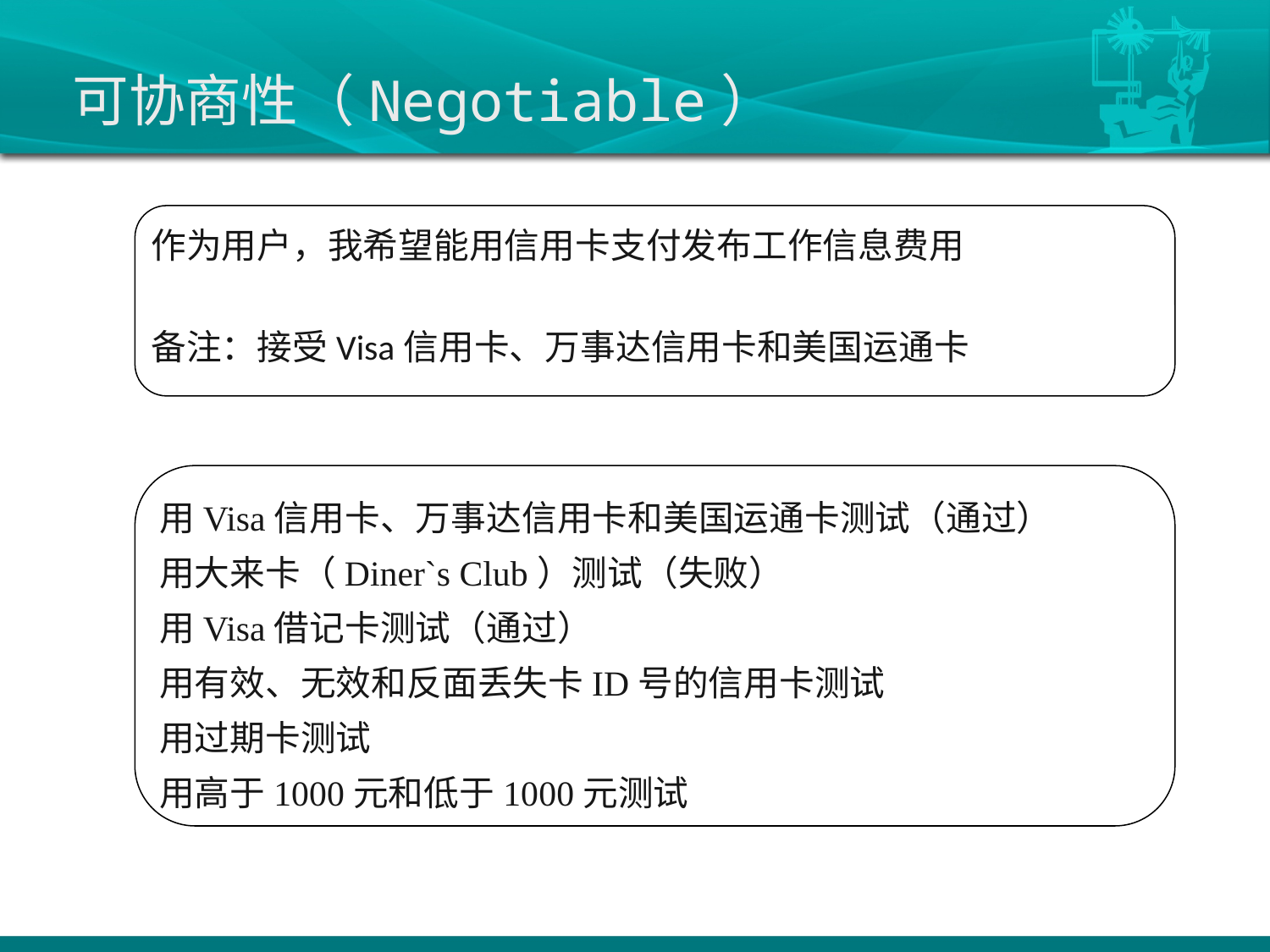

# 可协商性（Negotiable）
作为用户，我希望能用信用卡支付发布工作信息费用

备注：接受Visa信用卡、万事达信用卡和美国运通卡
用Visa信用卡、万事达信用卡和美国运通卡测试（通过）
用大来卡（Diner`s Club）测试（失败）
用Visa借记卡测试（通过）
用有效、无效和反面丢失卡ID号的信用卡测试
用过期卡测试
用高于1000元和低于1000元测试